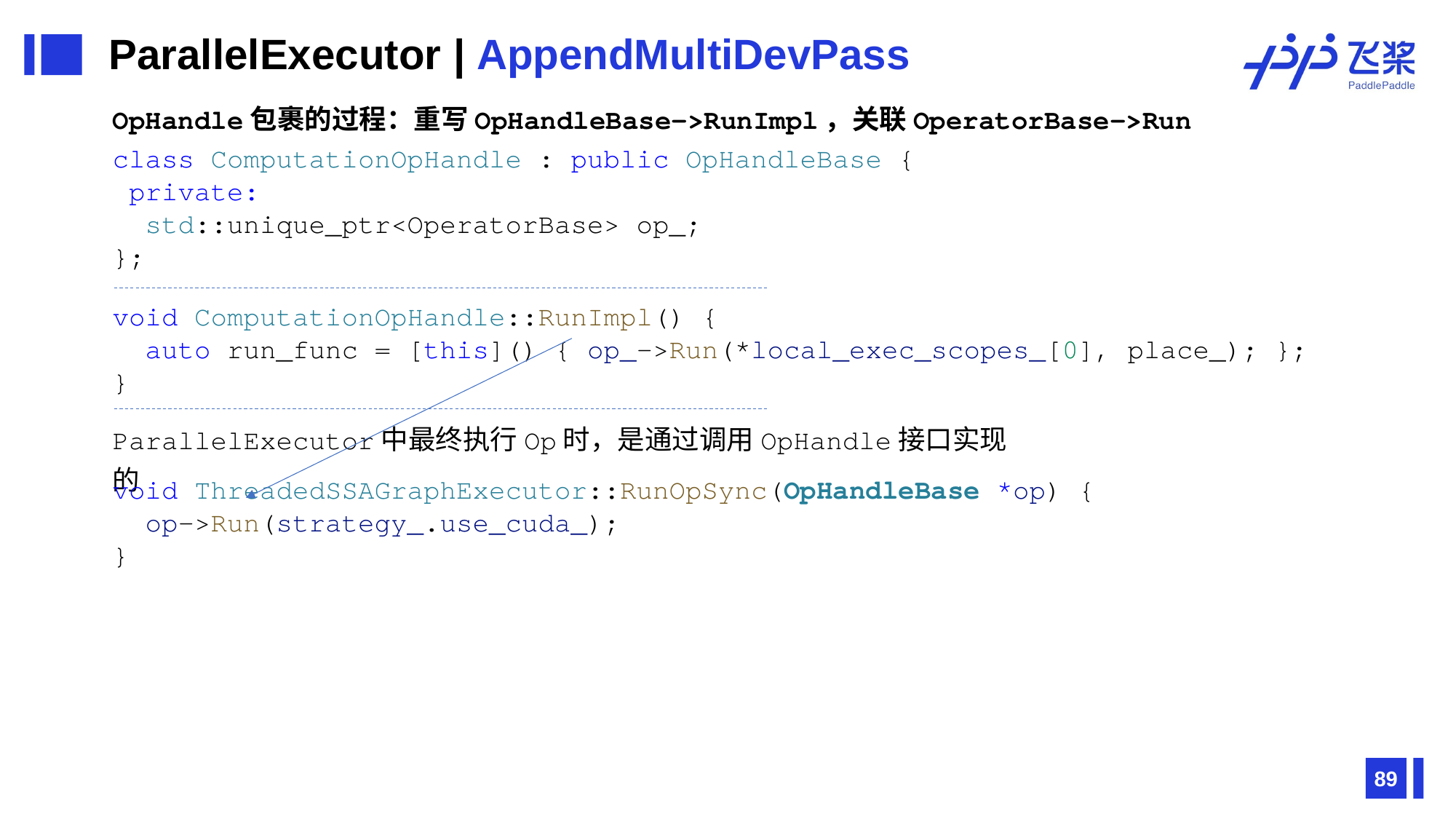

ParallelExecutor | AppendMultiDevPass
OpHandle包裹的过程：重写OpHandleBase->RunImpl，关联OperatorBase->Run
class ComputationOpHandle : public OpHandleBase {
 private:
  std::unique_ptr<OperatorBase> op_;
};
void ComputationOpHandle::RunImpl() {
  auto run_func = [this]() { op_->Run(*local_exec_scopes_[0], place_); };
}
ParallelExecutor中最终执行Op时，是通过调用OpHandle接口实现的
void ThreadedSSAGraphExecutor::RunOpSync(OpHandleBase *op) {
  op->Run(strategy_.use_cuda_);
}
89